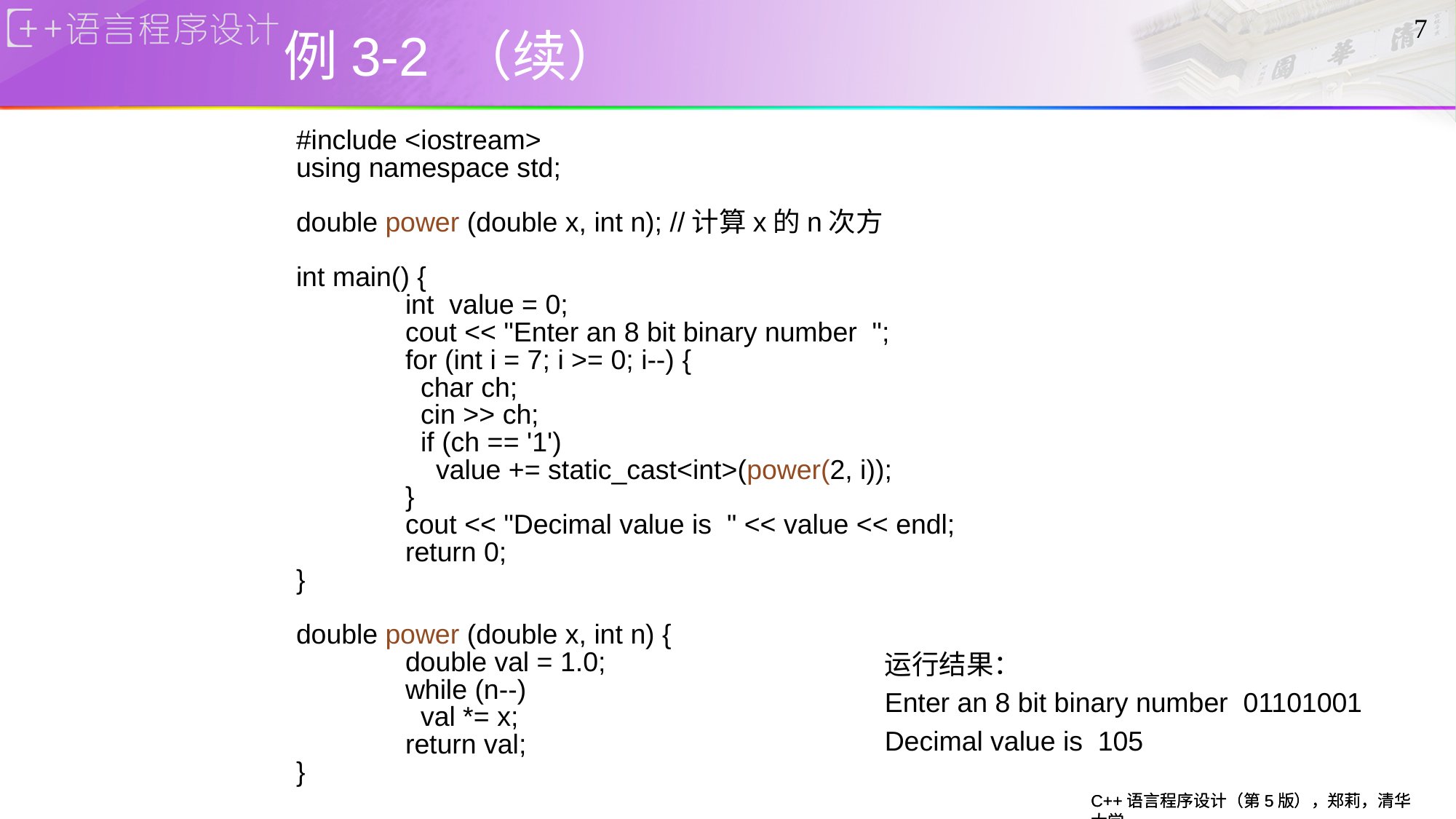

# 例3-2 （续）
7
#include <iostream>
using namespace std;

double power (double x, int n); //计算x的n次方

int main() {
	int  value = 0;
	cout << "Enter an 8 bit binary number  ";
	for (int i = 7; i >= 0; i--) {
	  char ch;
	  cin >> ch;
	  if (ch == '1')
	    value += static_cast<int>(power(2, i));
	}
	cout << "Decimal value is  " << value << endl;
	return 0;
}

double power (double x, int n) {
	double val = 1.0;
	while (n--)
	  val *= x;
	return val;
}
运行结果：
Enter an 8 bit binary number  01101001
Decimal value is  105